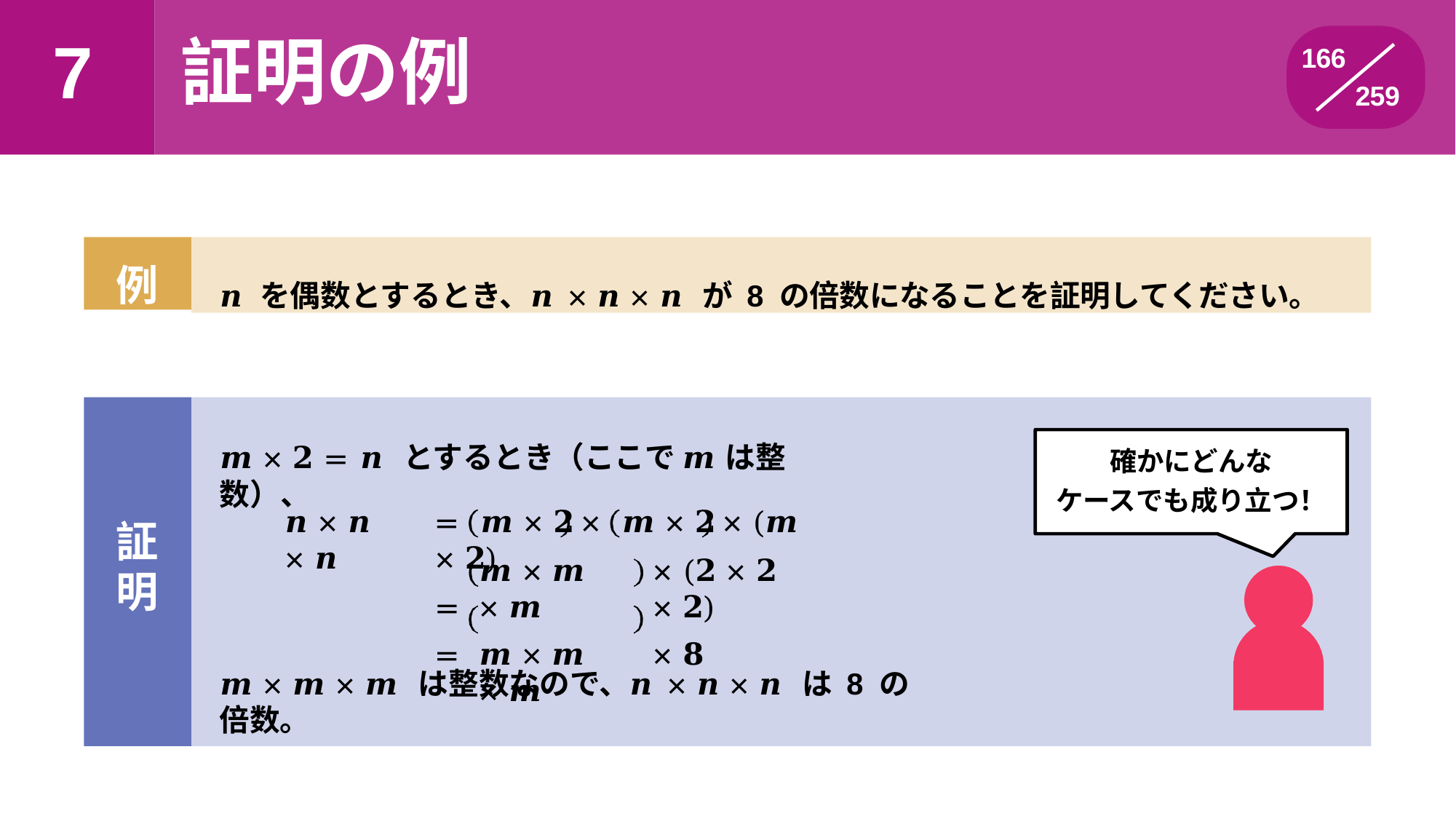

# 7	証明の例
166
259
例

𝒏 を偶数とするとき、𝒏 × 𝒏 × 𝒏 が 8 の倍数になることを証明してください。

確かにどんな
ケースでも成り立つ！
𝒎 × 𝟐 = 𝒏 とするとき（ここで 𝒎 は整数）、
=	𝒎 × 𝟐	×	𝒎 × 𝟐	× (𝒎 × 𝟐)
=
=
𝒏 × 𝒏 × 𝒏

証明
𝒎 × 𝒎 × 𝒎
𝒎 × 𝒎 × 𝒎
× (𝟐 × 𝟐 × 𝟐)
× 𝟖

𝒎 × 𝒎 × 𝒎 は整数なので、𝒏 × 𝒏 × 𝒏 は 8 の倍数。